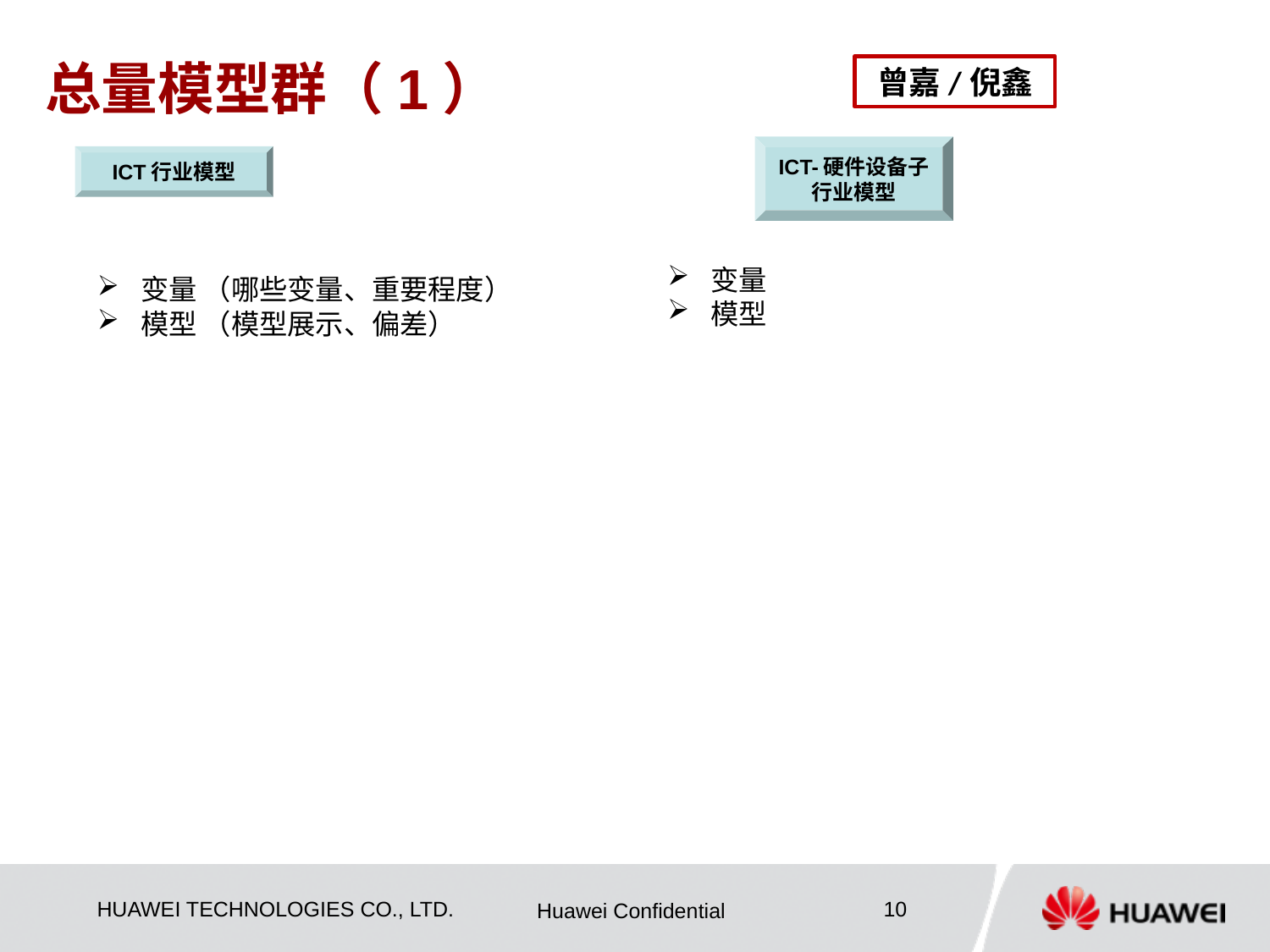

# 总量模型群（1）
曾嘉/倪鑫
ICT-硬件设备子行业模型
ICT行业模型
 变量
 模型
 变量 （哪些变量、重要程度）
 模型 （模型展示、偏差）